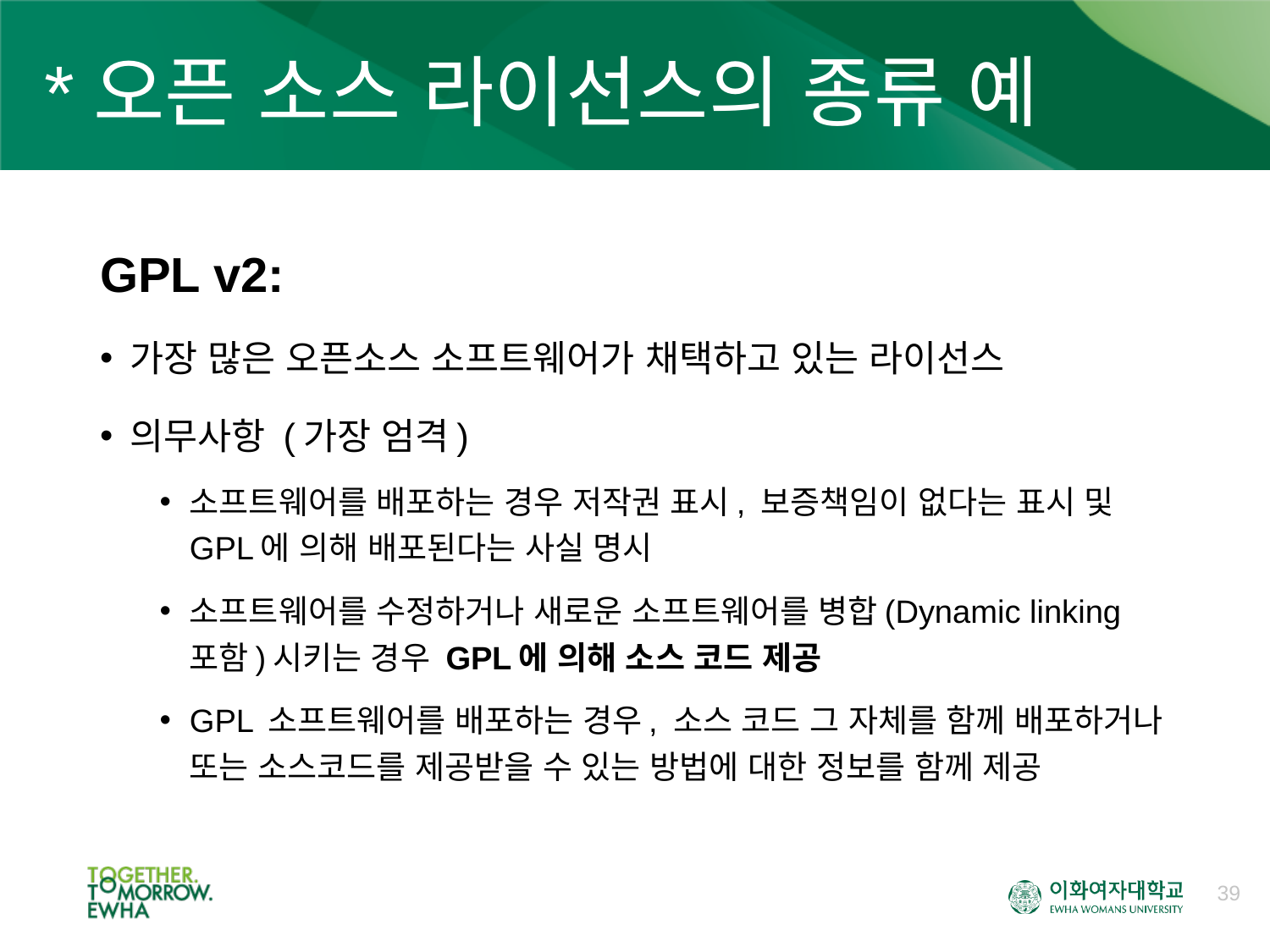

# *오픈 소스 라이선스의 종류 예
GPL v2:
가장 많은 오픈소스 소프트웨어가 채택하고 있는 라이선스
의무사항 (가장 엄격)
소프트웨어를 배포하는 경우 저작권 표시, 보증책임이 없다는 표시 및 GPL에 의해 배포된다는 사실 명시
소프트웨어를 수정하거나 새로운 소프트웨어를 병합(Dynamic linking 포함)시키는 경우 GPL에 의해 소스 코드 제공
GPL 소프트웨어를 배포하는 경우, 소스 코드 그 자체를 함께 배포하거나 또는 소스코드를 제공받을 수 있는 방법에 대한 정보를 함께 제공

39